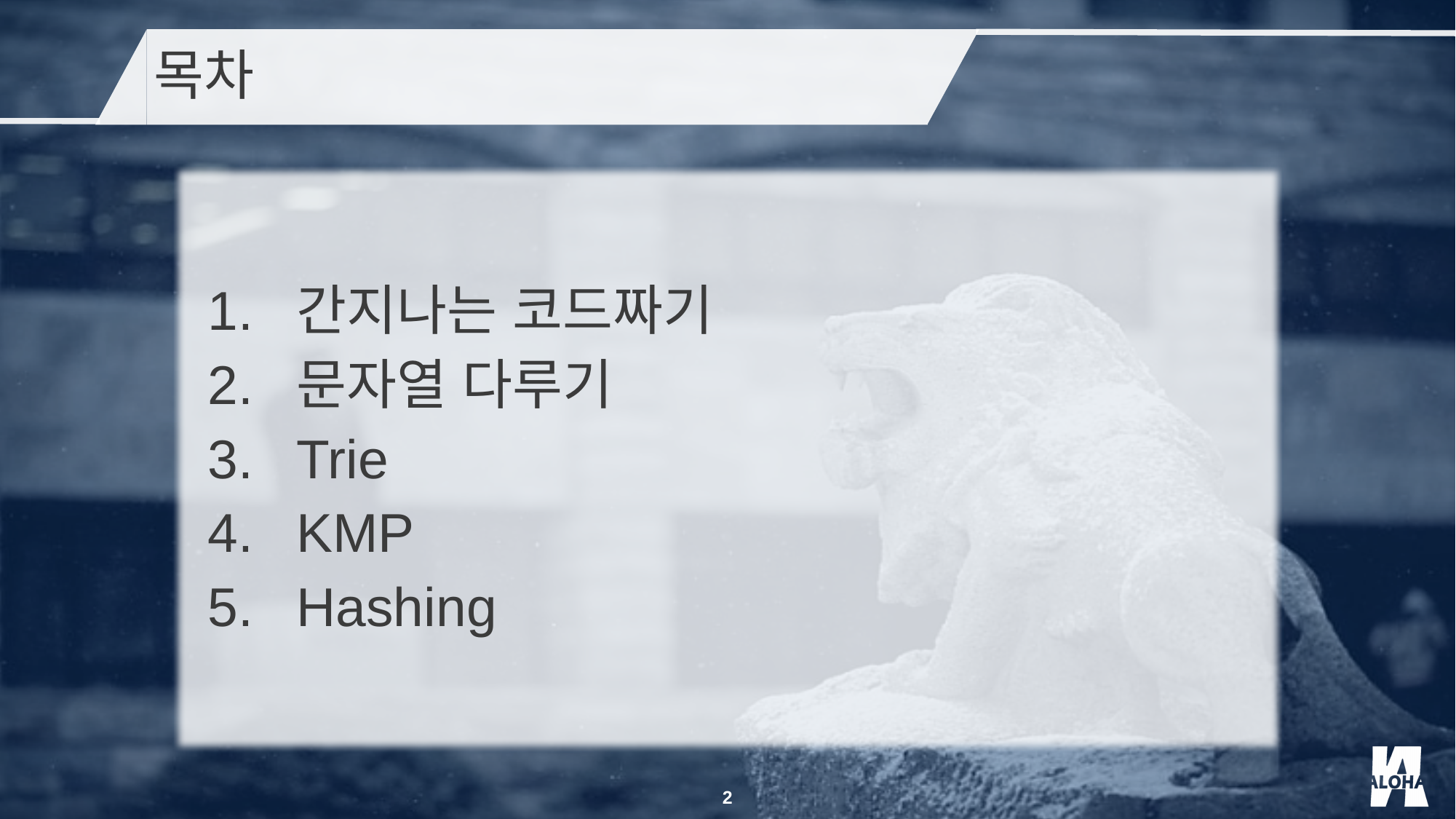

목차
간지나는 코드짜기
문자열 다루기
Trie
KMP
Hashing
2